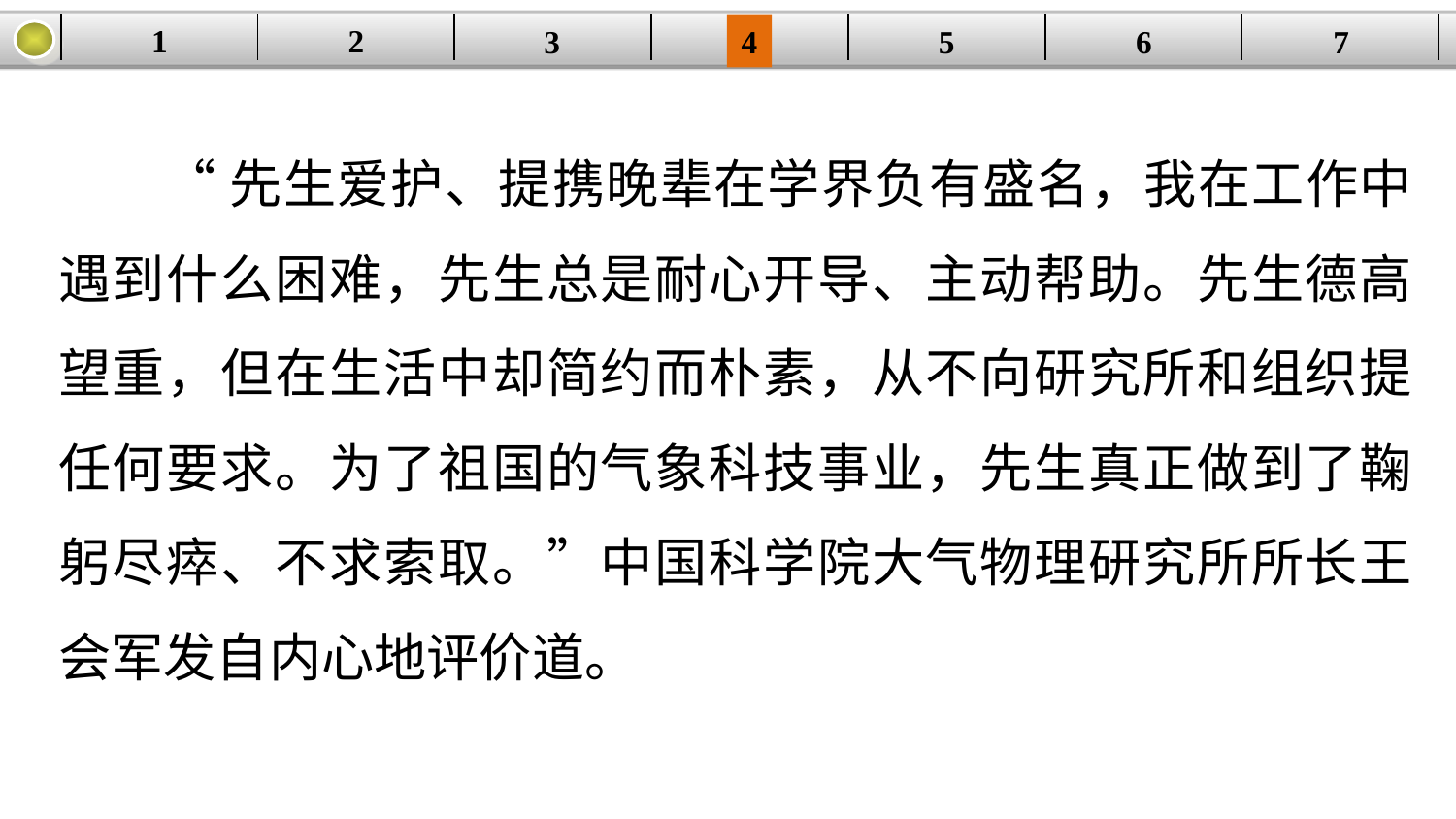

1
2
|  |  |  |  |  |  |  |
| --- | --- | --- | --- | --- | --- | --- |
3
4
5
6
7

“先生爱护、提携晚辈在学界负有盛名，我在工作中遇到什么困难，先生总是耐心开导、主动帮助。先生德高望重，但在生活中却简约而朴素，从不向研究所和组织提任何要求。为了祖国的气象科技事业，先生真正做到了鞠躬尽瘁、不求索取。”中国科学院大气物理研究所所长王会军发自内心地评价道。